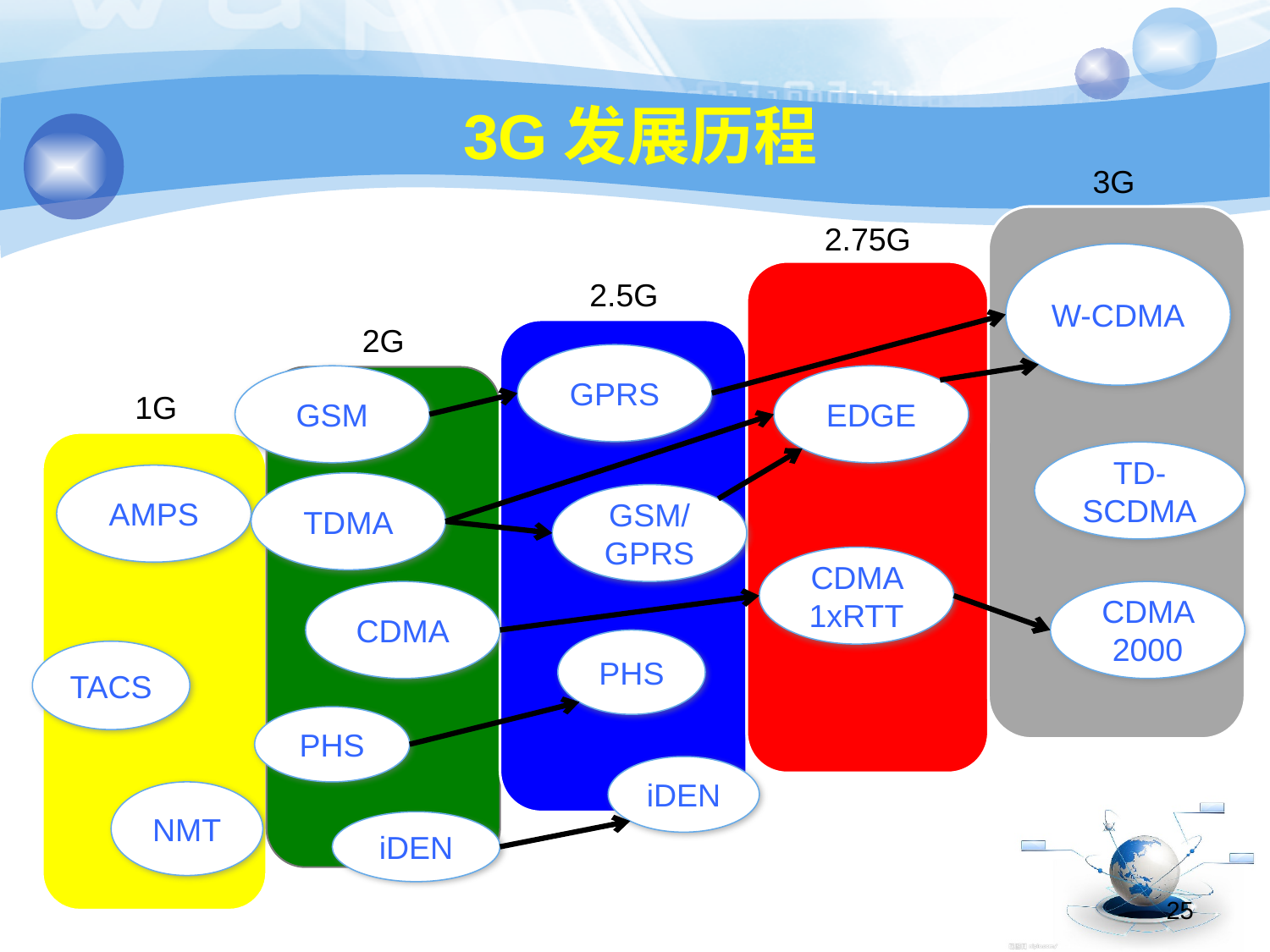

# 3G发展历程
3G

2.75G
W-CDMA

2.5G
2G

GPRS
GSM
EDGE

1G

TD-SCDMA
AMPS
TDMA
GSM/GPRS
CDMA 1xRTT
CDMA
CDMA 2000
PHS
TACS
PHS
iDEN
NMT
iDEN
25